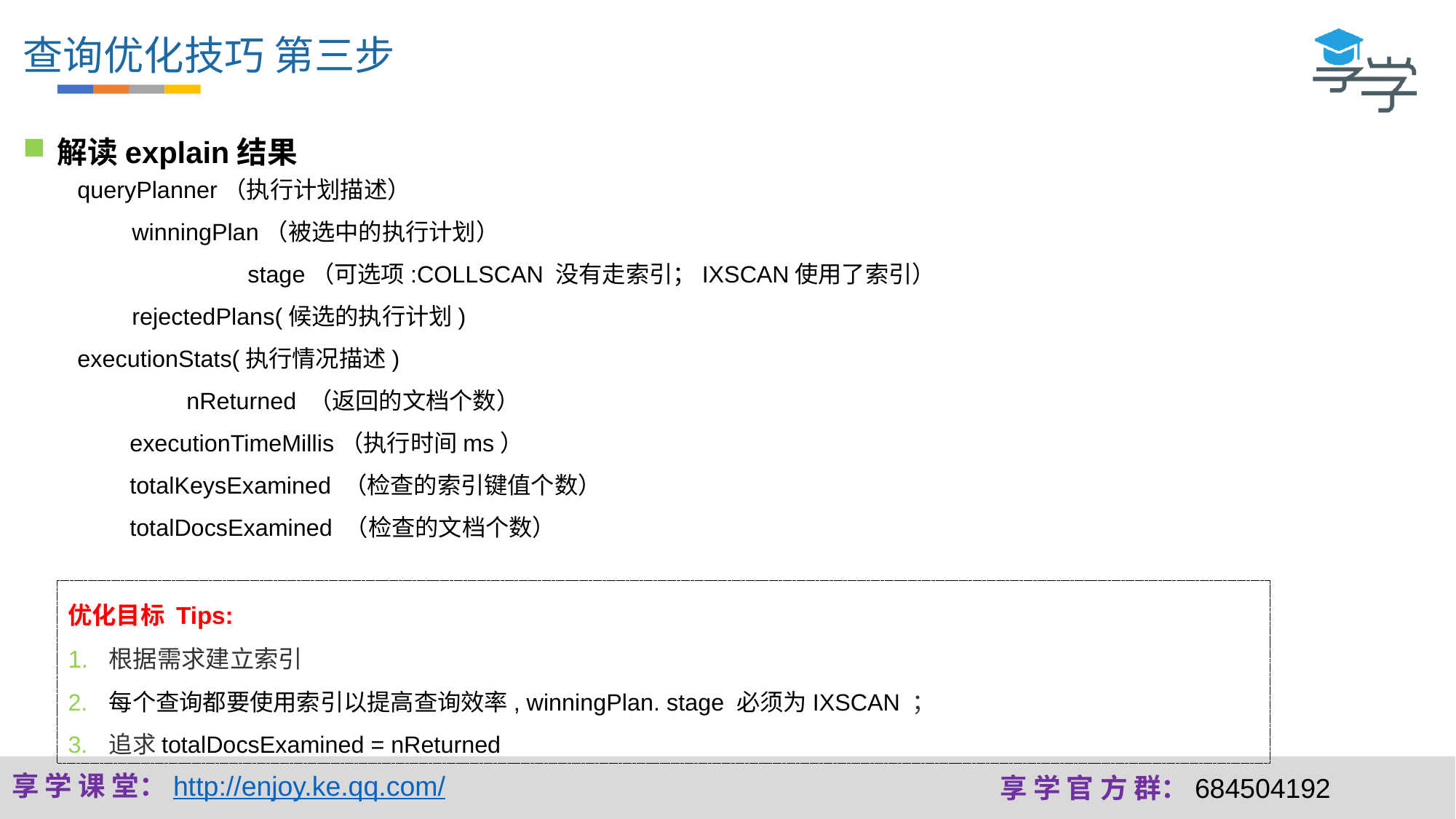

查询优化技巧 第三步

解读explain结果

queryPlanner（执行计划描述）
	winningPlan（被选中的执行计划）
		 stage（可选项:COLLSCAN 没有走索引；IXSCAN使用了索引）
 	rejectedPlans(候选的执行计划)
executionStats(执行情况描述)
	nReturned （返回的文档个数）
        executionTimeMillis（执行时间ms）
        totalKeysExamined （检查的索引键值个数）
        totalDocsExamined （检查的文档个数）
优化目标 Tips:
根据需求建立索引
每个查询都要使用索引以提高查询效率, winningPlan. stage 必须为IXSCAN ；
追求totalDocsExamined = nReturned